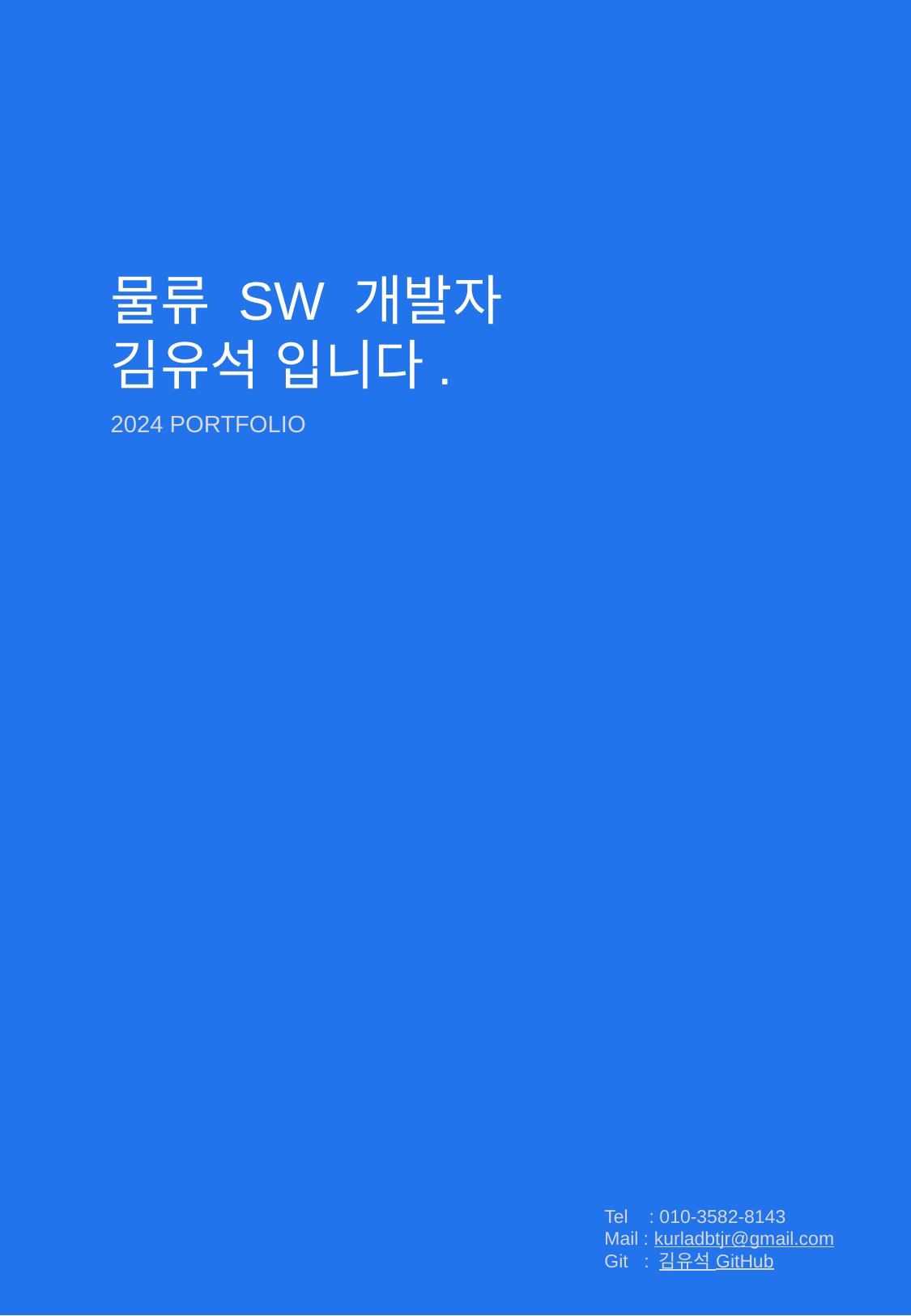

물류 SW 개발자
김유석 입니다.
2024 PORTFOLIO

Tel    : 010-3582-8143
Mail : kurladbtjr@gmail.com
Git   : 김유석 GitHub